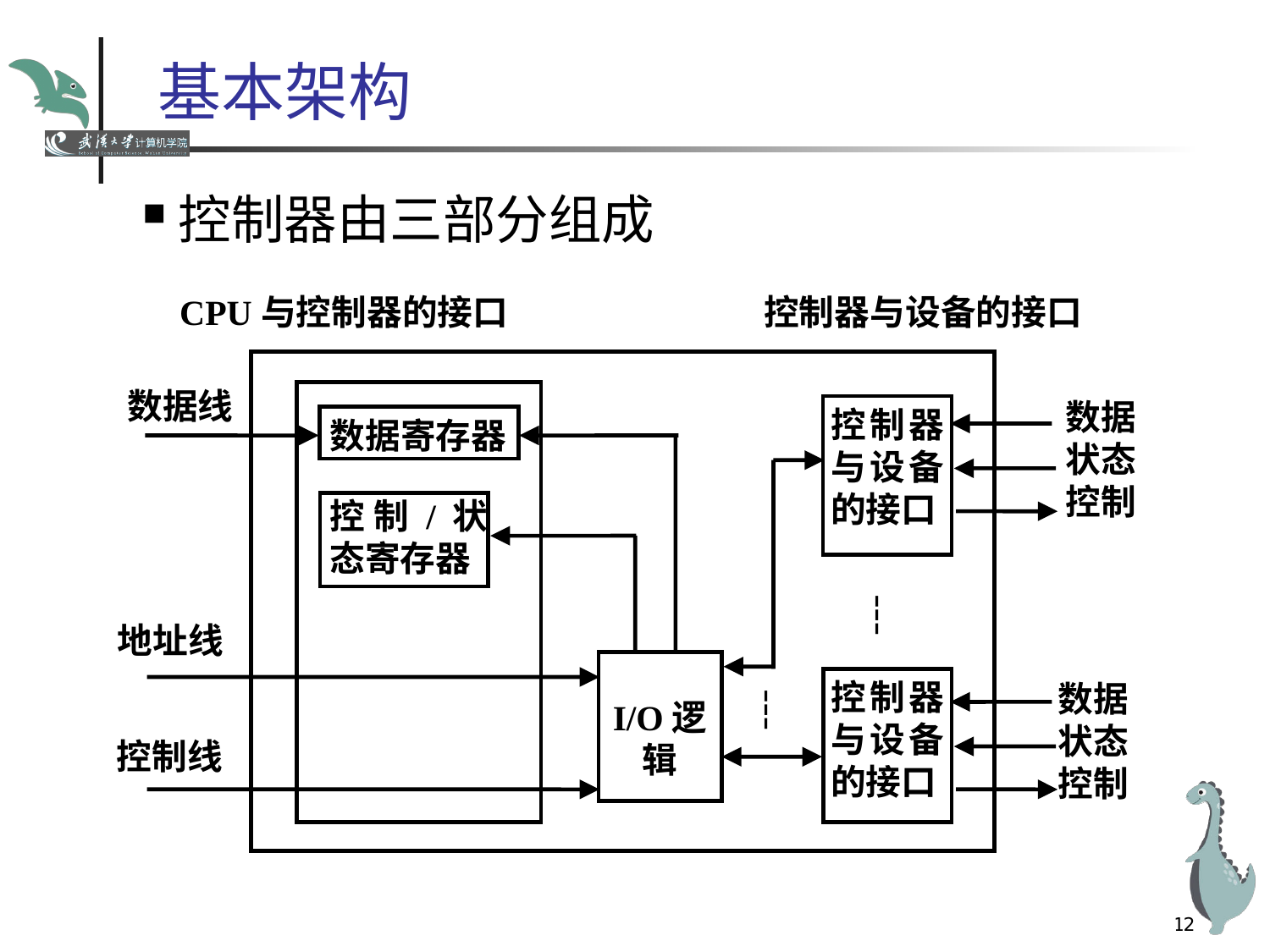

# 基本架构
控制器由三部分组成
CPU与控制器的接口
控制器与设备的接口

数据线
数据
状态
控制
控制器与设备的接口
数据寄存器

控制/状态寄存器

┆
地址线

I/O逻辑

控制器与设备的接口

数据
状态
控制
┆

控制线

12